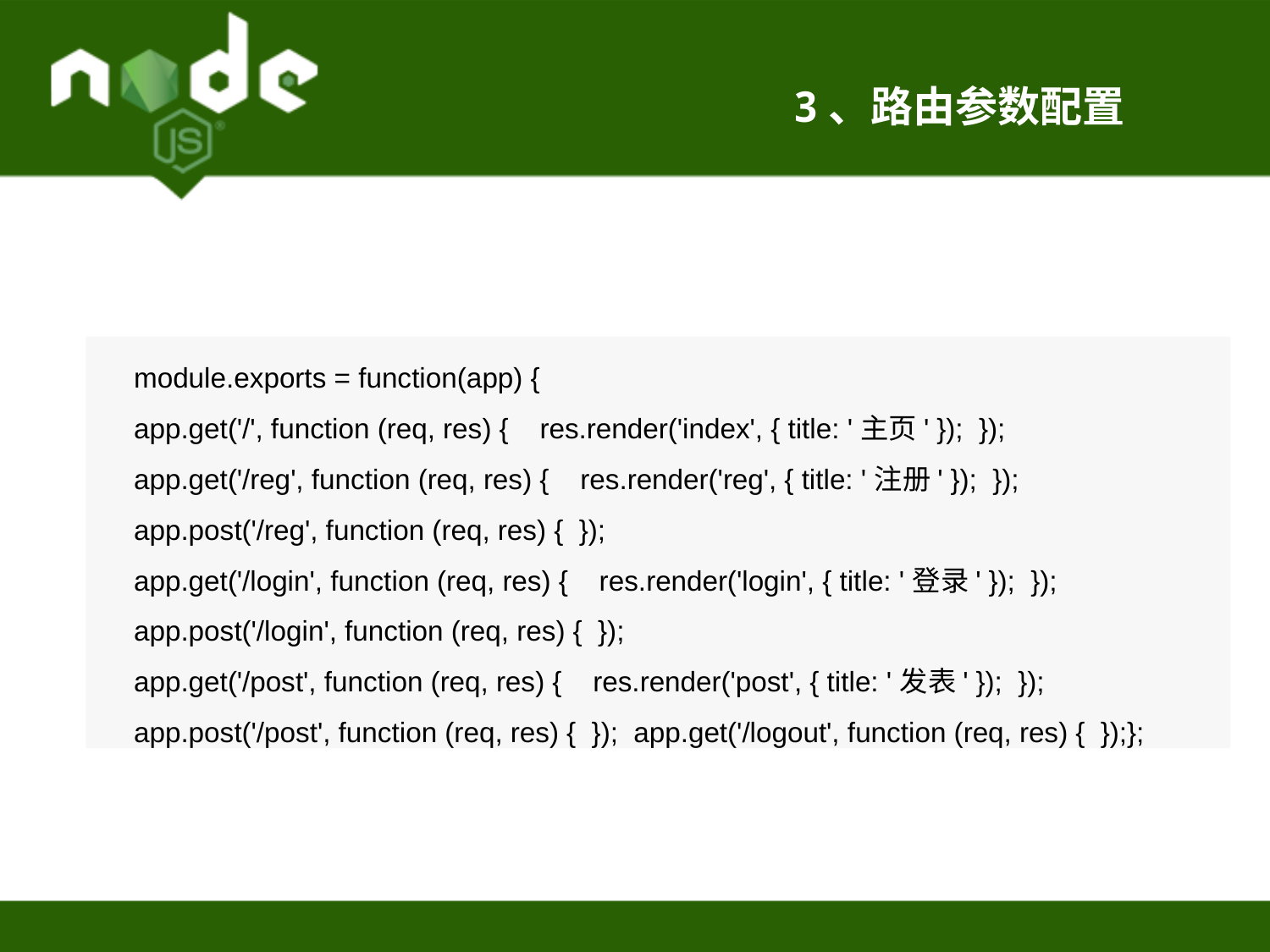

3、路由参数配置
module.exports = function(app) {
app.get('/', function (req, res) {    res.render('index', { title: '主页' });  });
app.get('/reg', function (req, res) {    res.render('reg', { title: '注册' });  });
app.post('/reg', function (req, res) {  });
app.get('/login', function (req, res) {    res.render('login', { title: '登录' });  });
app.post('/login', function (req, res) {  });
app.get('/post', function (req, res) {    res.render('post', { title: '发表' });  });
app.post('/post', function (req, res) {  });  app.get('/logout', function (req, res) {  });};